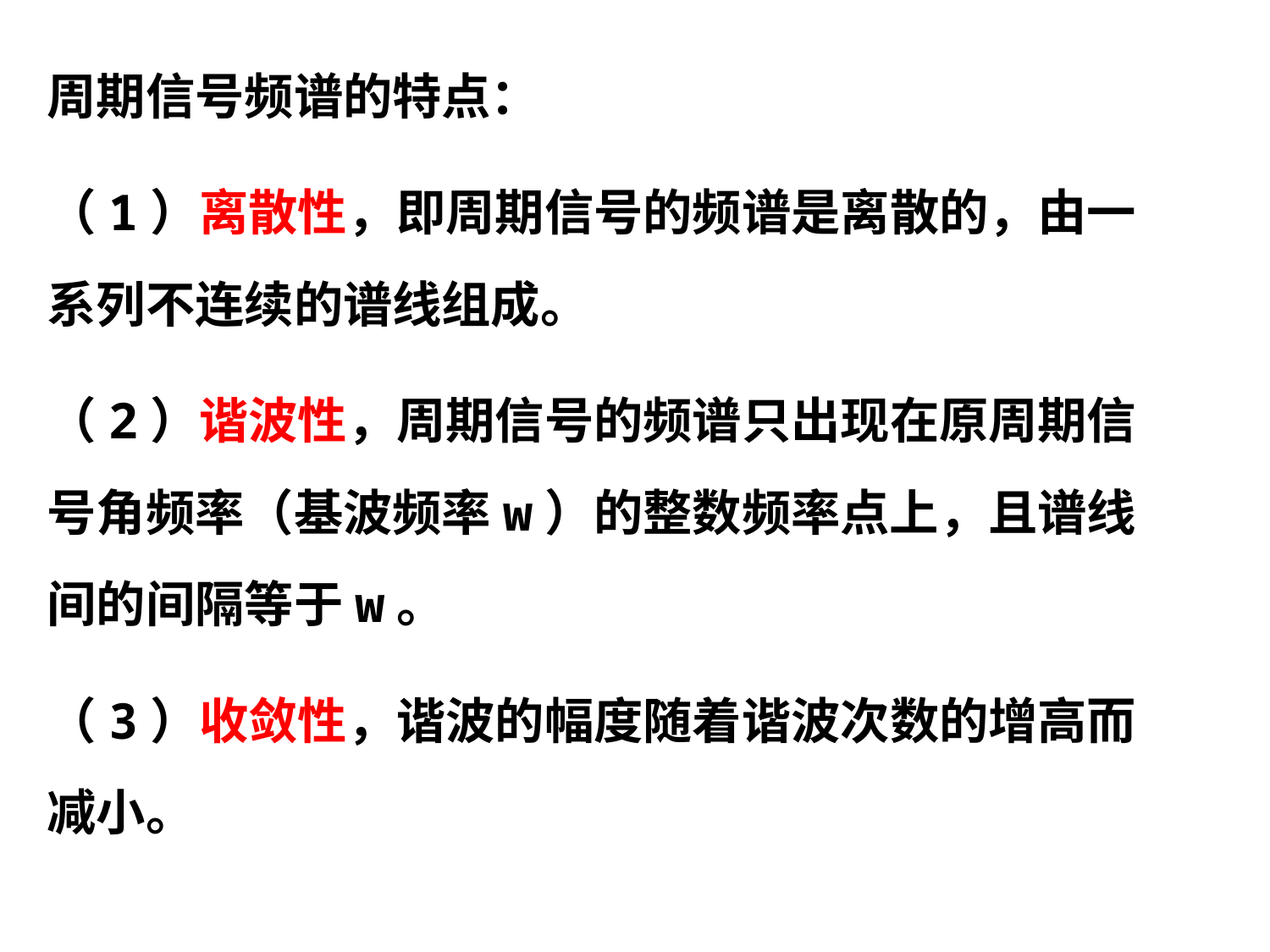

周期信号频谱的特点：
（1）离散性，即周期信号的频谱是离散的，由一系列不连续的谱线组成。
（2）谐波性，周期信号的频谱只出现在原周期信号角频率（基波频率w）的整数频率点上，且谱线间的间隔等于w。
（3）收敛性，谐波的幅度随着谐波次数的增高而减小。